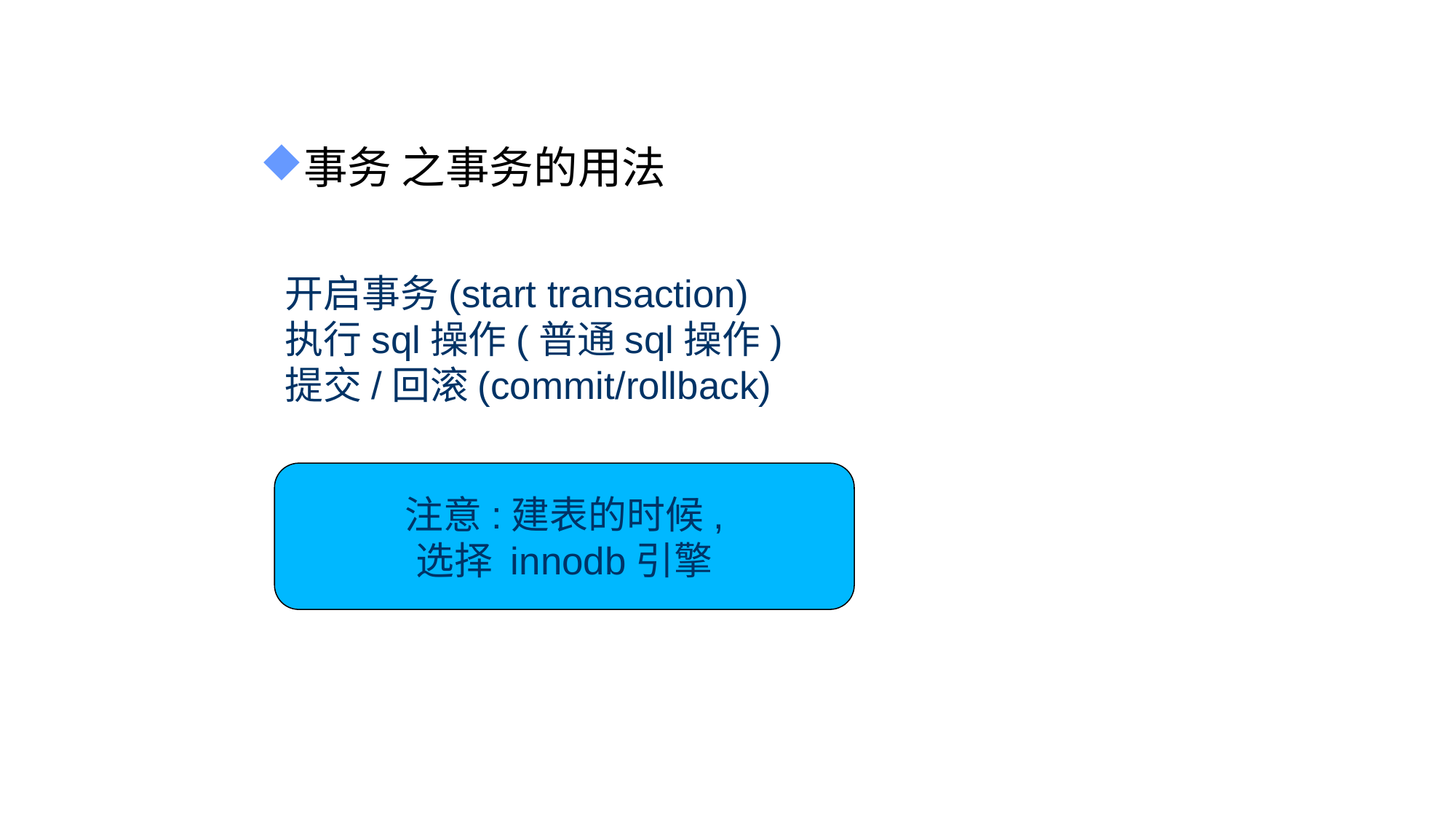

事务 之事务的用法
开启事务(start transaction)
执行sql操作(普通sql操作)
提交/回滚(commit/rollback)
注意:建表的时候,
选择 innodb引擎